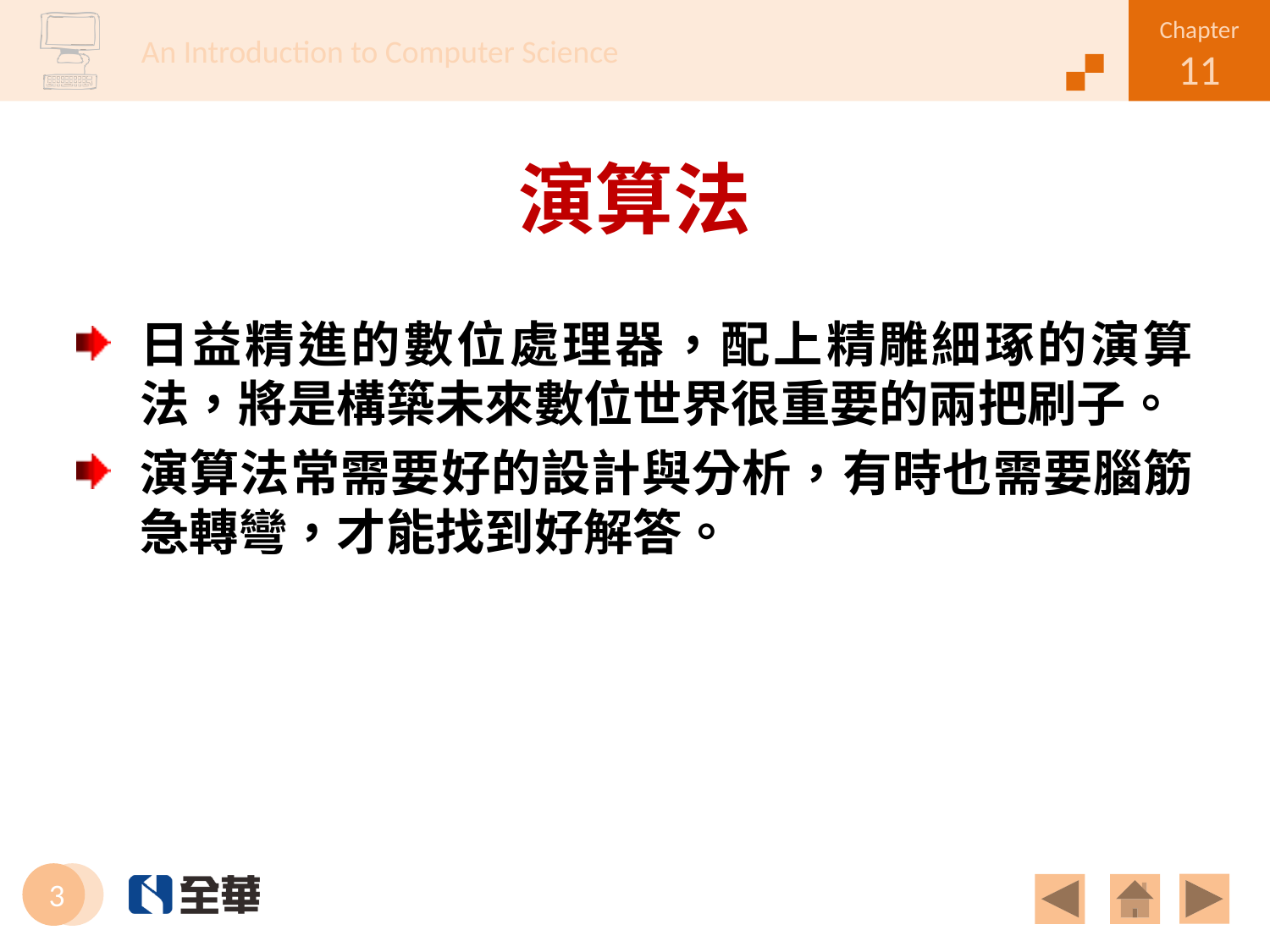

# 演算法
日益精進的數位處理器，配上精雕細琢的演算法，將是構築未來數位世界很重要的兩把刷子。
演算法常需要好的設計與分析，有時也需要腦筋急轉彎，才能找到好解答。